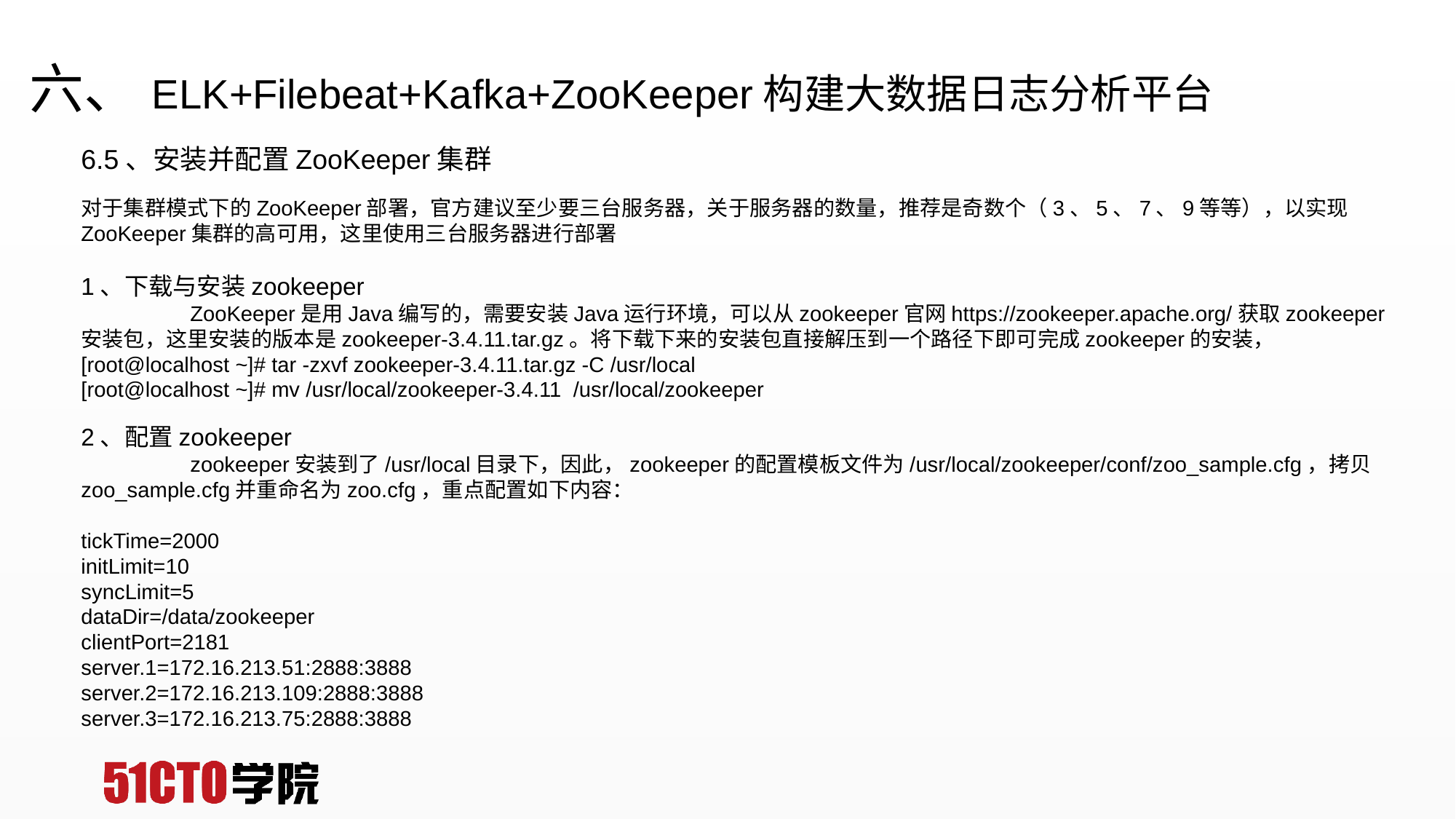

# 六、ELK+Filebeat+Kafka+ZooKeeper构建大数据日志分析平台
6.5、安装并配置ZooKeeper集群

对于集群模式下的ZooKeeper部署，官方建议至少要三台服务器，关于服务器的数量，推荐是奇数个（3、5、7、9等等），以实现ZooKeeper集群的高可用，这里使用三台服务器进行部署

1、下载与安装zookeeper
	ZooKeeper是用Java编写的，需要安装Java运行环境，可以从zookeeper官网https://zookeeper.apache.org/获取zookeeper安装包，这里安装的版本是zookeeper-3.4.11.tar.gz。将下载下来的安装包直接解压到一个路径下即可完成zookeeper的安装， [root@localhost ~]# tar -zxvf zookeeper-3.4.11.tar.gz -C /usr/local
[root@localhost ~]# mv /usr/local/zookeeper-3.4.11  /usr/local/zookeeper

2、配置zookeeper
	zookeeper安装到了/usr/local目录下，因此，zookeeper的配置模板文件为/usr/local/zookeeper/conf/zoo_sample.cfg，拷贝zoo_sample.cfg并重命名为zoo.cfg，重点配置如下内容：

tickTime=2000
initLimit=10
syncLimit=5
dataDir=/data/zookeeper
clientPort=2181
server.1=172.16.213.51:2888:3888
server.2=172.16.213.109:2888:3888
server.3=172.16.213.75:2888:3888